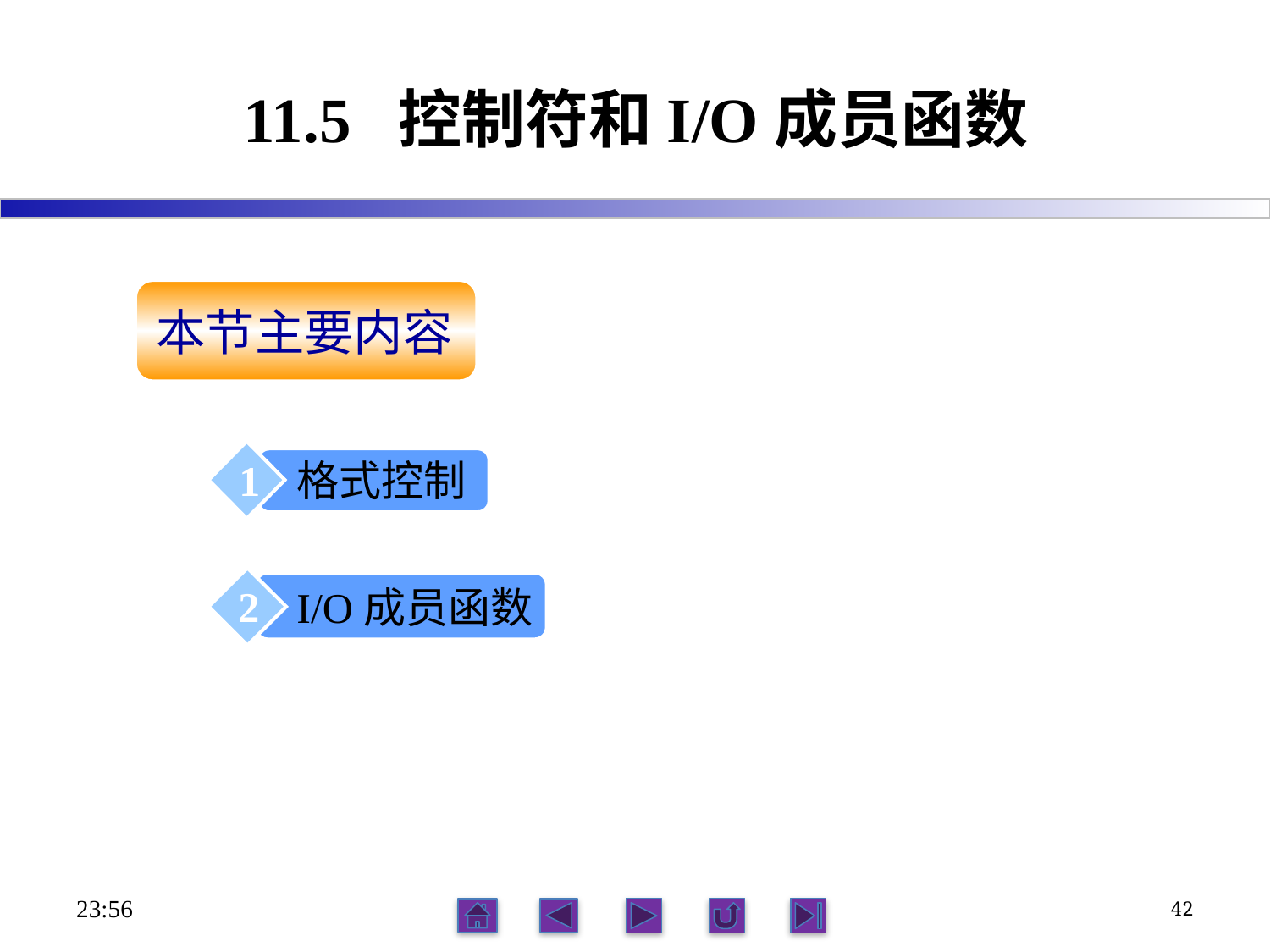

# 11.5  控制符和I/O成员函数

本节主要内容

格式控制
1

2

I/O成员函数
23:56
42